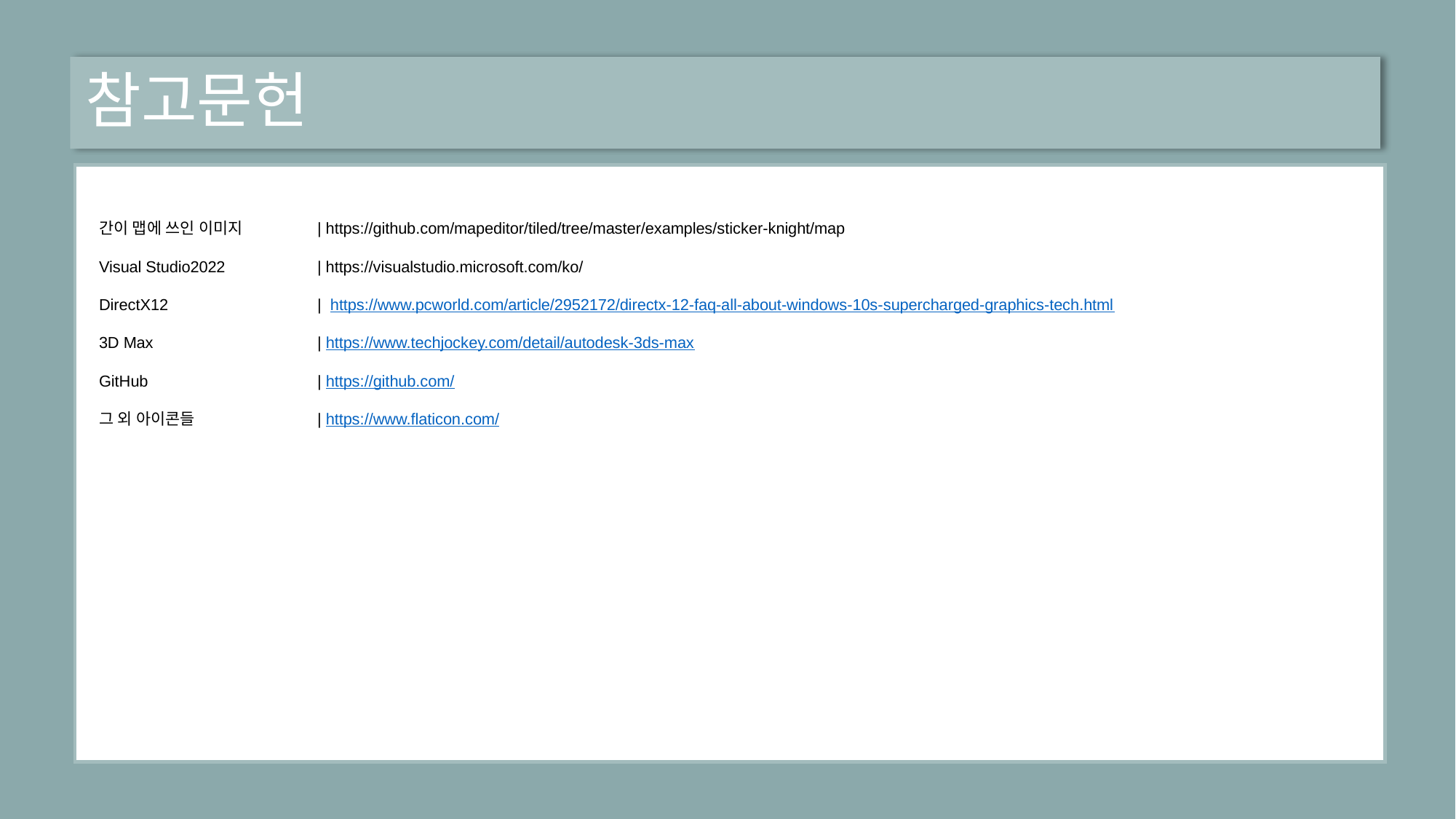

참고문헌

간이 맵에 쓰인 이미지	| https://github.com/mapeditor/tiled/tree/master/examples/sticker-knight/map
Visual Studio2022	| https://visualstudio.microsoft.com/ko/
DirectX12		|  https://www.pcworld.com/article/2952172/directx-12-faq-all-about-windows-10s-supercharged-graphics-tech.html
3D Max		| https://www.techjockey.com/detail/autodesk-3ds-max
GitHub		| https://github.com/
그 외 아이콘들		| https://www.flaticon.com/